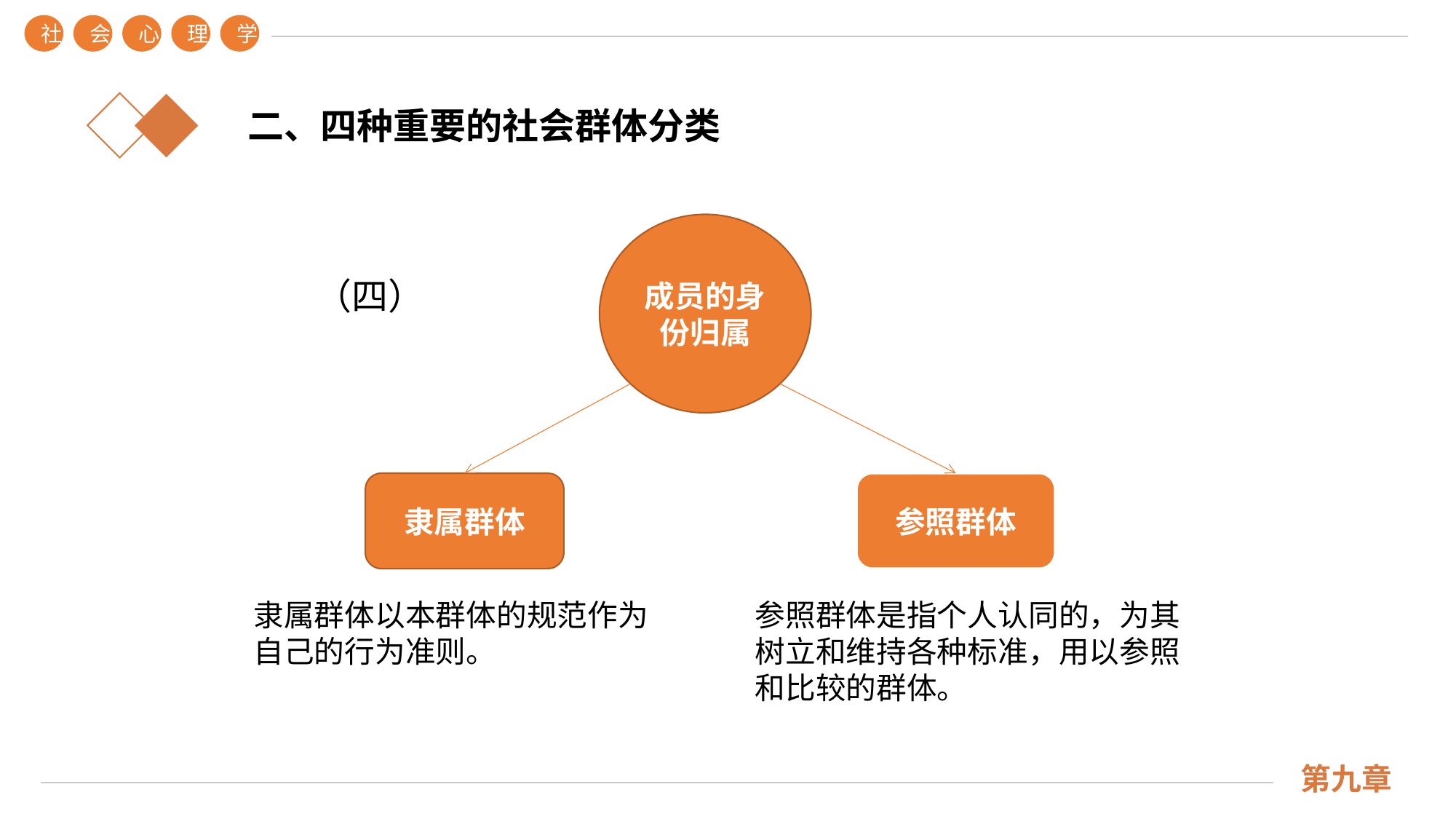

社
会
心
理
学

二、四种重要的社会群体分类
成员的身份归属
（四）
隶属群体
参照群体
隶属群体以本群体的规范作为自己的行为准则。
参照群体是指个人认同的，为其树立和维持各种标准，用以参照和比较的群体。
第九章